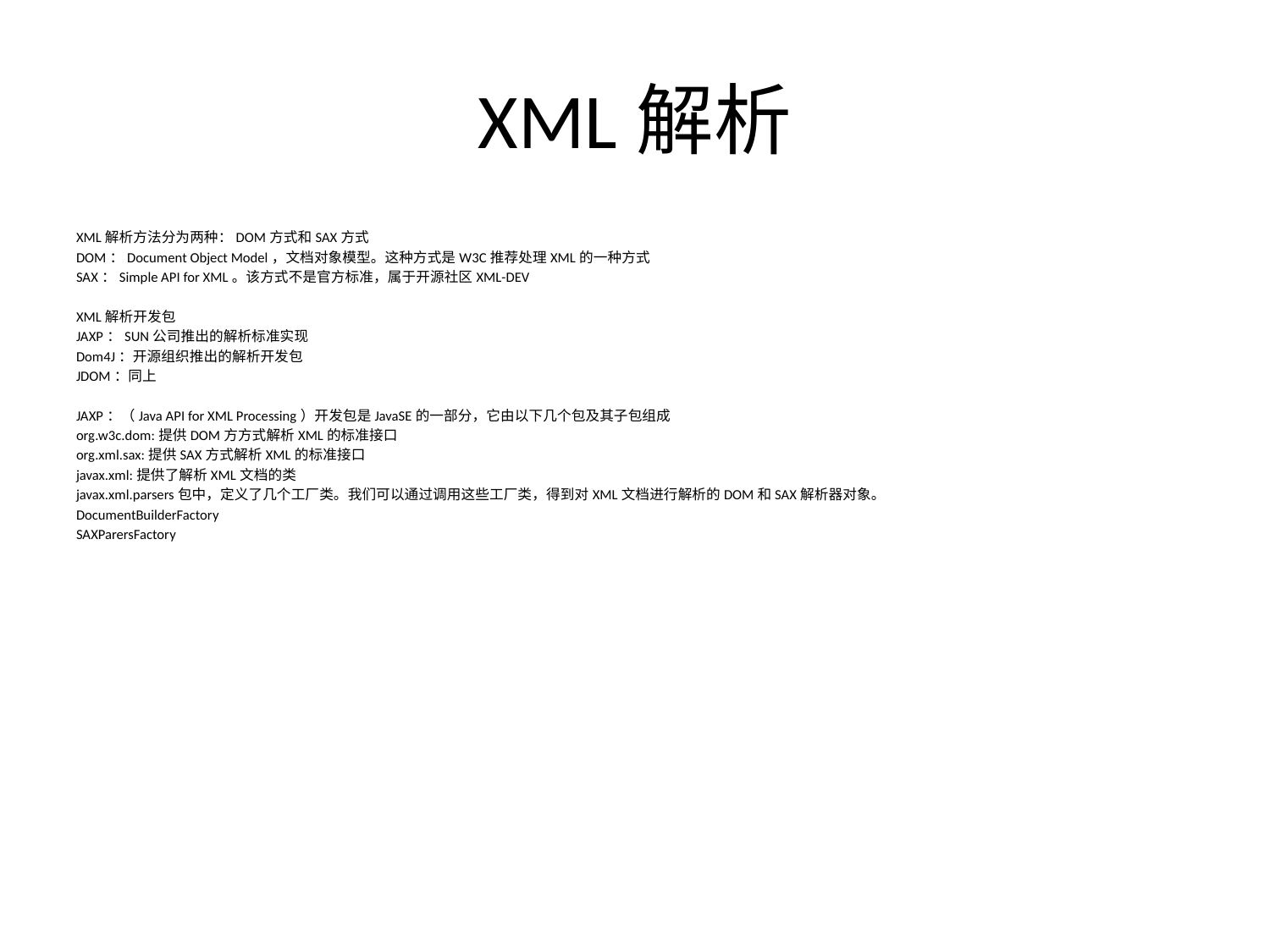

# XML解析
XML解析方法分为两种：DOM方式和SAX方式
DOM：Document Object Model，文档对象模型。这种方式是W3C推荐处理XML的一种方式
SAX：Simple API for XML。该方式不是官方标准，属于开源社区XML-DEV

XML解析开发包
JAXP：SUN公司推出的解析标准实现
Dom4J：开源组织推出的解析开发包
JDOM：同上

JAXP：（Java API for XML Processing）开发包是JavaSE的一部分，它由以下几个包及其子包组成
org.w3c.dom:提供DOM方方式解析XML的标准接口
org.xml.sax:提供SAX方式解析XML的标准接口
javax.xml:提供了解析XML文档的类
javax.xml.parsers包中，定义了几个工厂类。我们可以通过调用这些工厂类，得到对XML文档进行解析的DOM和SAX解析器对象。
DocumentBuilderFactory
SAXParersFactory